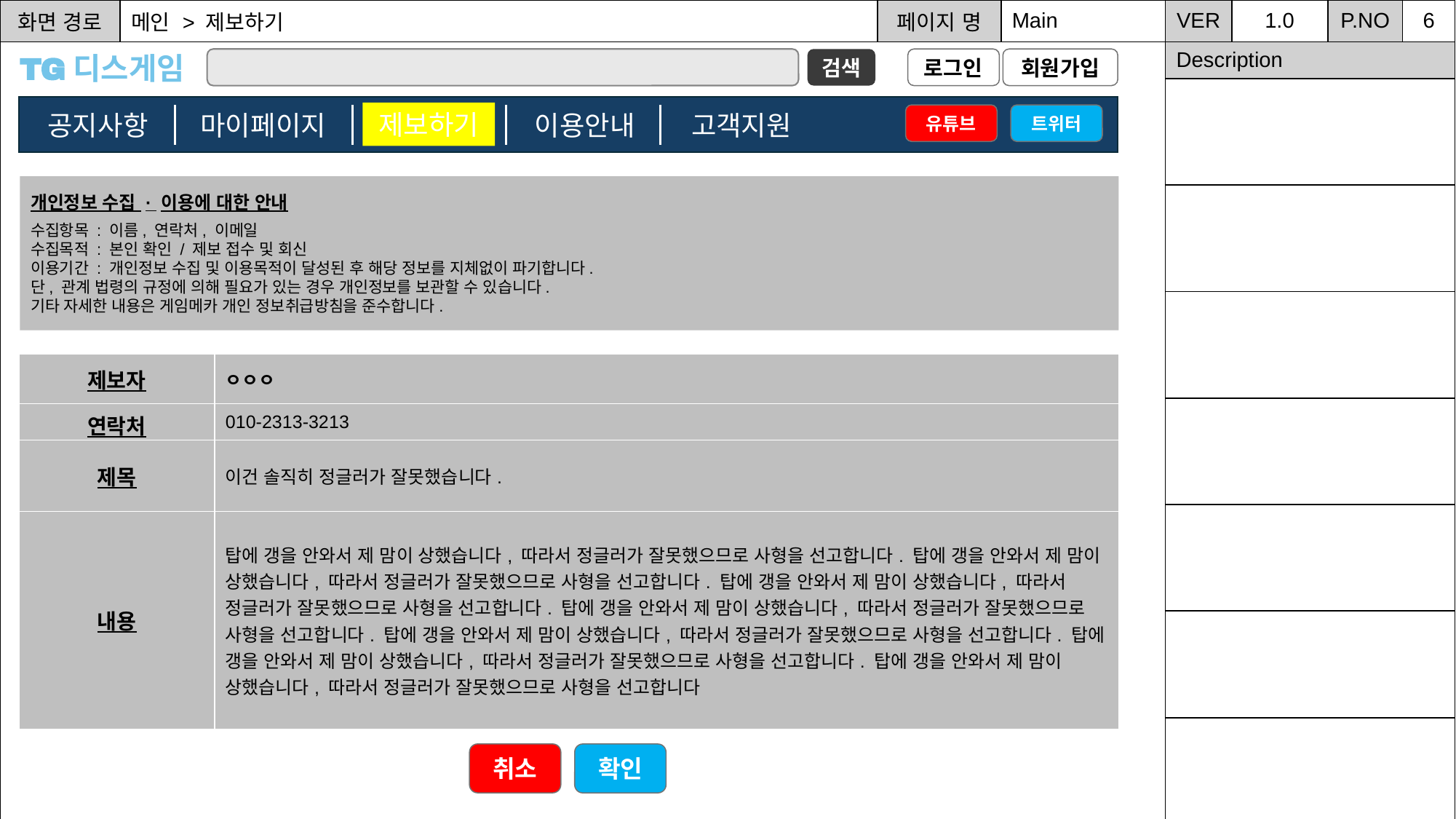

| 화면 경로 | 메인 > 제보하기 | 페이지 명 | Main | VER | 1.0 | P.NO | 6 |
| --- | --- | --- | --- | --- | --- | --- | --- |
|  |  |  |  | Description |  |  |  |
|  |  |  |  |  |  |  |  |
|  |  |  |  |  |  |  |  |
|  |  |  |  |  |  |  |  |
|  |  |  |  |  |  |  |  |
|  |  |  |  |  |  |  |  |
|  |  |  |  |  |  |  |  |
|  |  |  |  |  |  |  |  |
TG디스게임
로그인

검색
회원가입

제보하기
공지사항
고객지원
마이페이지
이용안내
유튜브
트위터
개인정보 수집 · 이용에 대한 안내

수집항목 : 이름, 연락처, 이메일
수집목적 : 본인 확인 / 제보 접수 및 회신
이용기간 : 개인정보 수집 및 이용목적이 달성된 후 해당 정보를 지체없이 파기합니다.
단, 관계 법령의 규정에 의해 필요가 있는 경우 개인정보를 보관할 수 있습니다.
기타 자세한 내용은 게임메카 개인 정보취급방침을 준수합니다.
| 제보자 | ㅇㅇㅇ |
| --- | --- |
| 연락처 | 010-2313-3213 |
| 제목 | 이건 솔직히 정글러가 잘못했습니다. |
| 내용 | 탑에 갱을 안와서 제 맘이 상했습니다, 따라서 정글러가 잘못했으므로 사형을 선고합니다. 탑에 갱을 안와서 제 맘이 상했습니다, 따라서 정글러가 잘못했으므로 사형을 선고합니다. 탑에 갱을 안와서 제 맘이 상했습니다, 따라서 정글러가 잘못했으므로 사형을 선고합니다. 탑에 갱을 안와서 제 맘이 상했습니다, 따라서 정글러가 잘못했으므로 사형을 선고합니다. 탑에 갱을 안와서 제 맘이 상했습니다, 따라서 정글러가 잘못했으므로 사형을 선고합니다. 탑에 갱을 안와서 제 맘이 상했습니다, 따라서 정글러가 잘못했으므로 사형을 선고합니다. 탑에 갱을 안와서 제 맘이 상했습니다, 따라서 정글러가 잘못했으므로 사형을 선고합니다 |
취소
확인